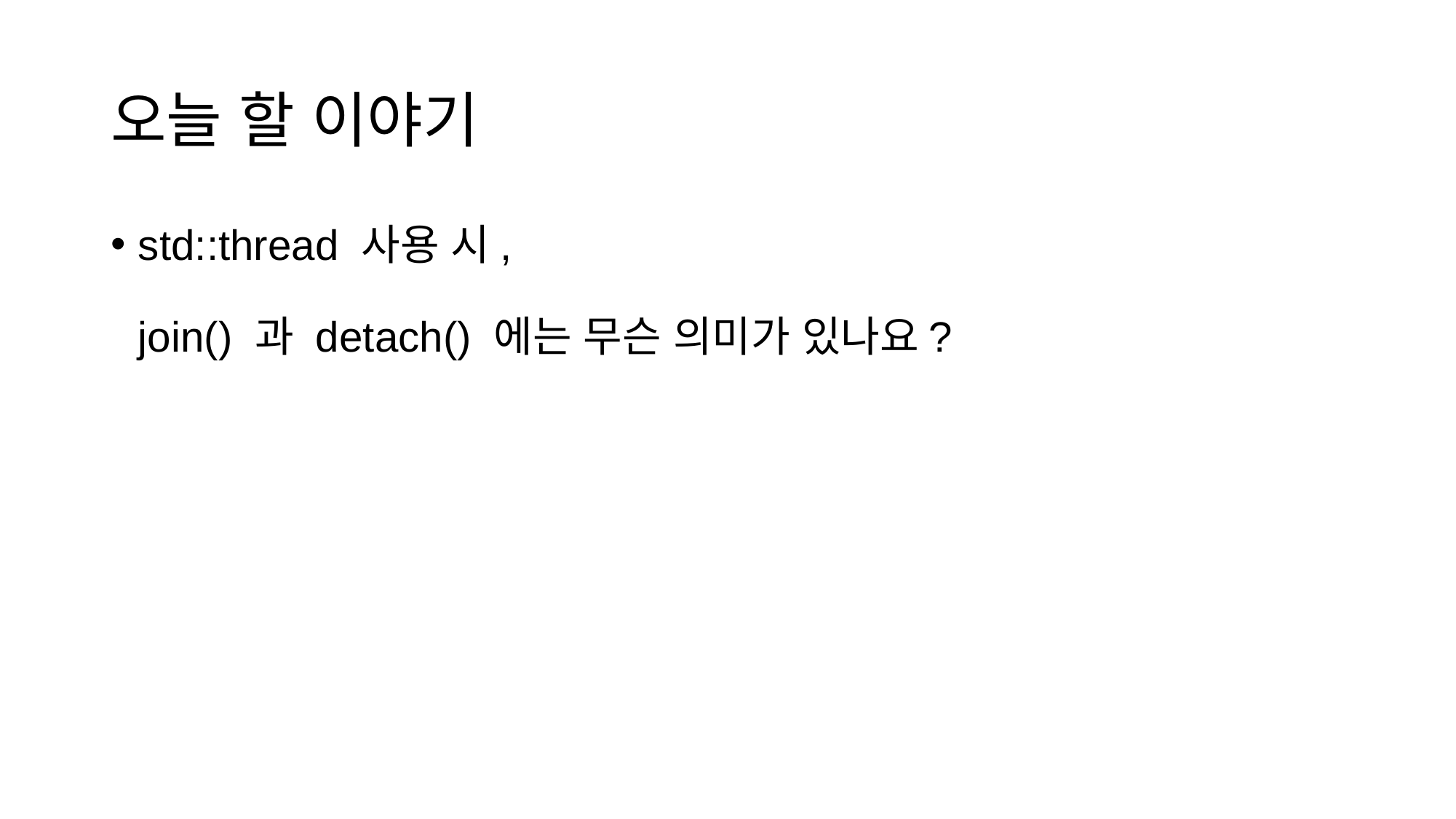

# 오늘 할 이야기
std::thread 사용 시,
join() 과 detach() 에는 무슨 의미가 있나요?
소프트웨어 스레드를 핸들링하기 위한 C++ 객체